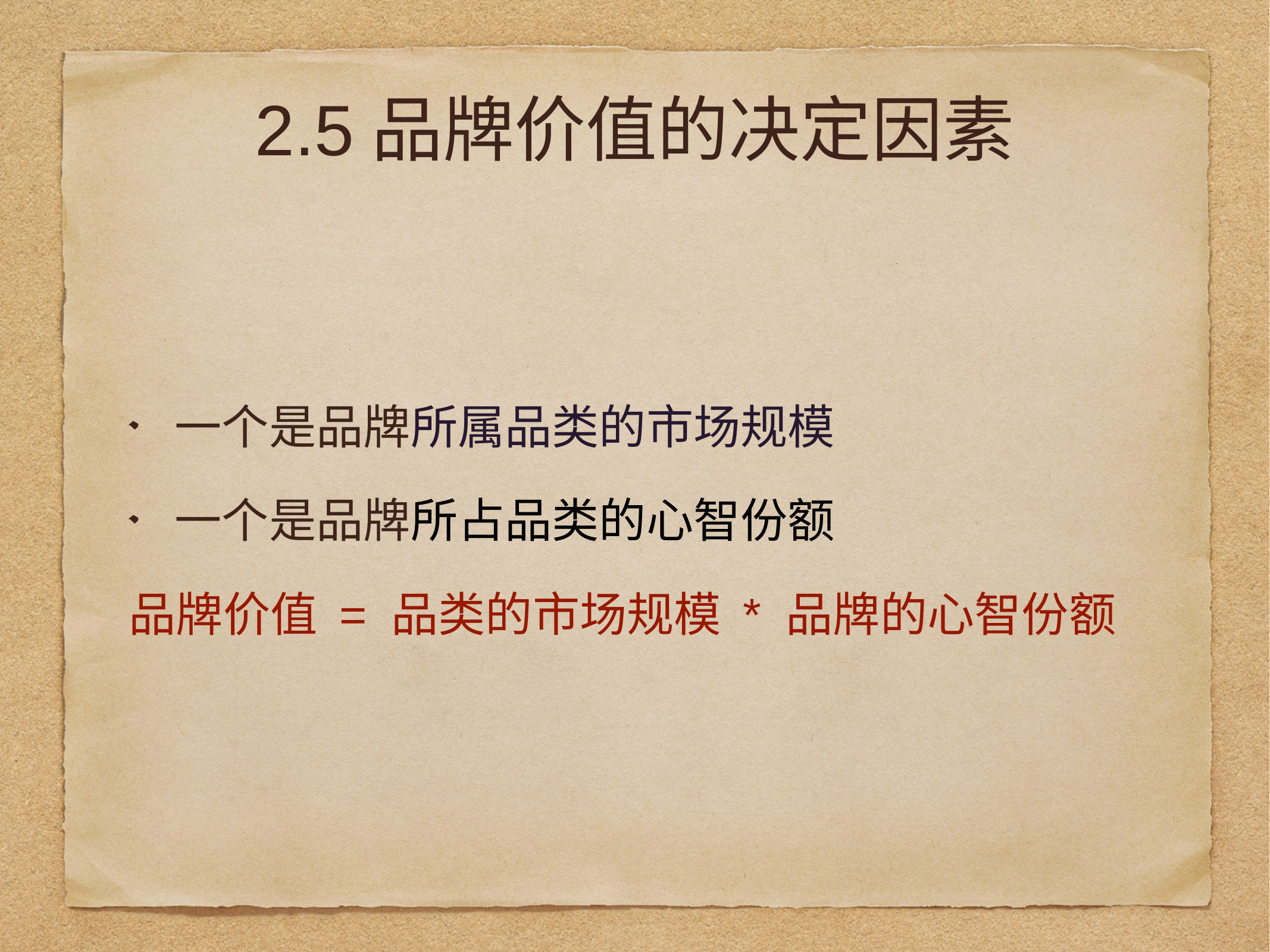

# 2.5品牌价值的决定因素
一个是品牌所属品类的市场规模
一个是品牌所占品类的心智份额
品牌价值 = 品类的市场规模 * 品牌的心智份额